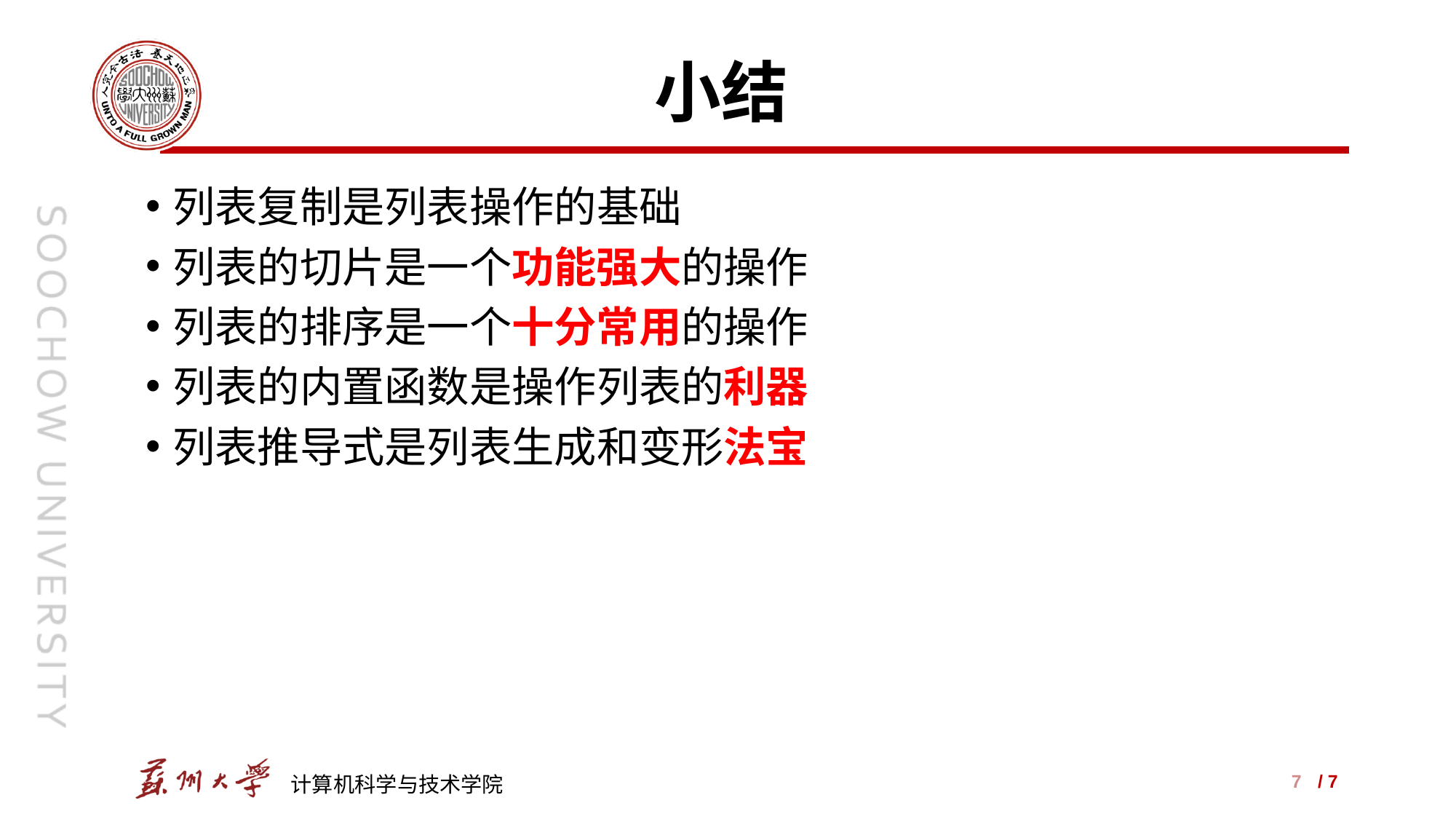

# 小结
列表复制是列表操作的基础
列表的切片是一个功能强大的操作
列表的排序是一个十分常用的操作
列表的内置函数是操作列表的利器
列表推导式是列表生成和变形法宝
7